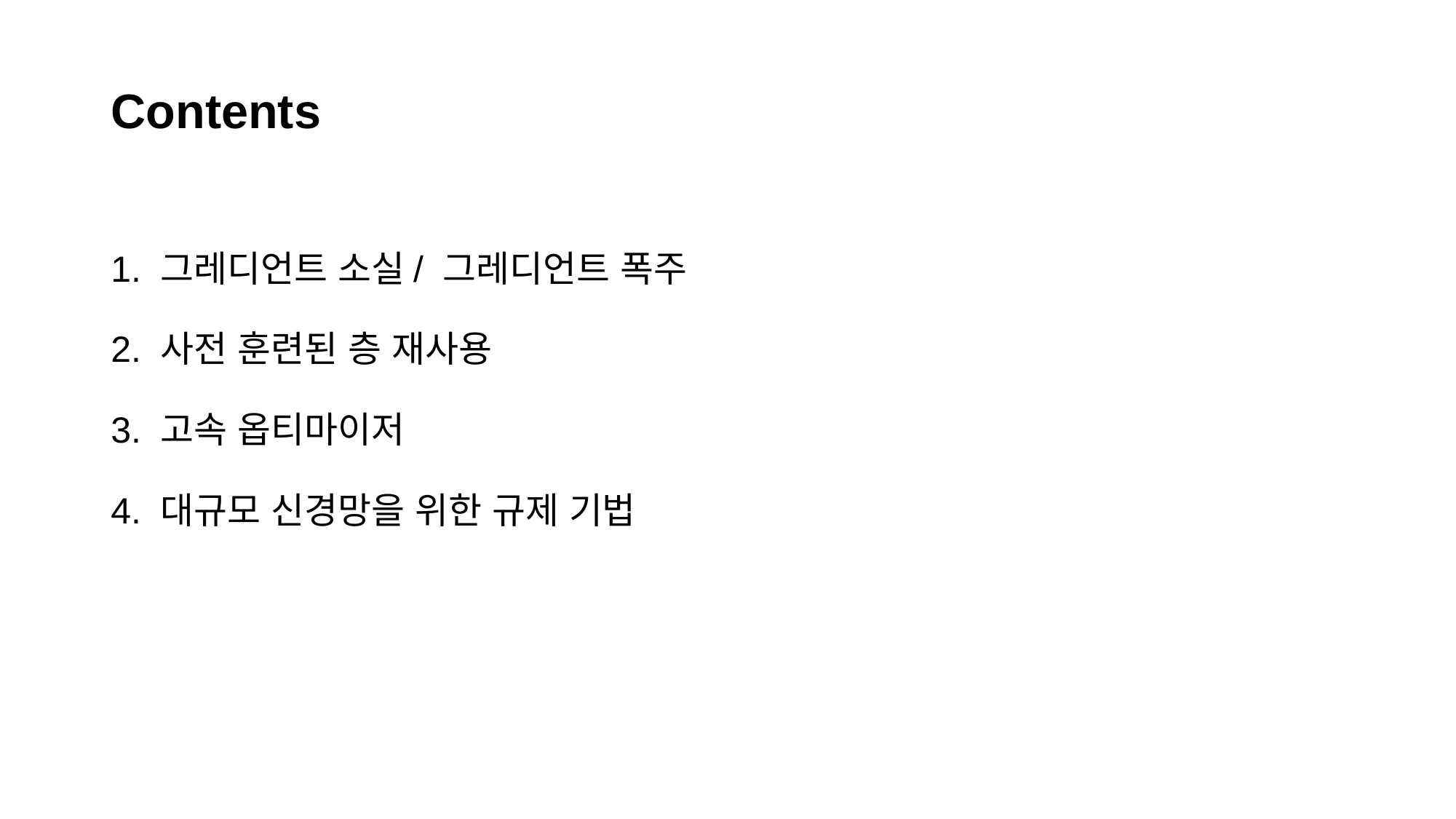

# Contents
1. 그레디언트 소실/ 그레디언트 폭주
2. 사전 훈련된 층 재사용
3. 고속 옵티마이저
4. 대규모 신경망을 위한 규제 기법